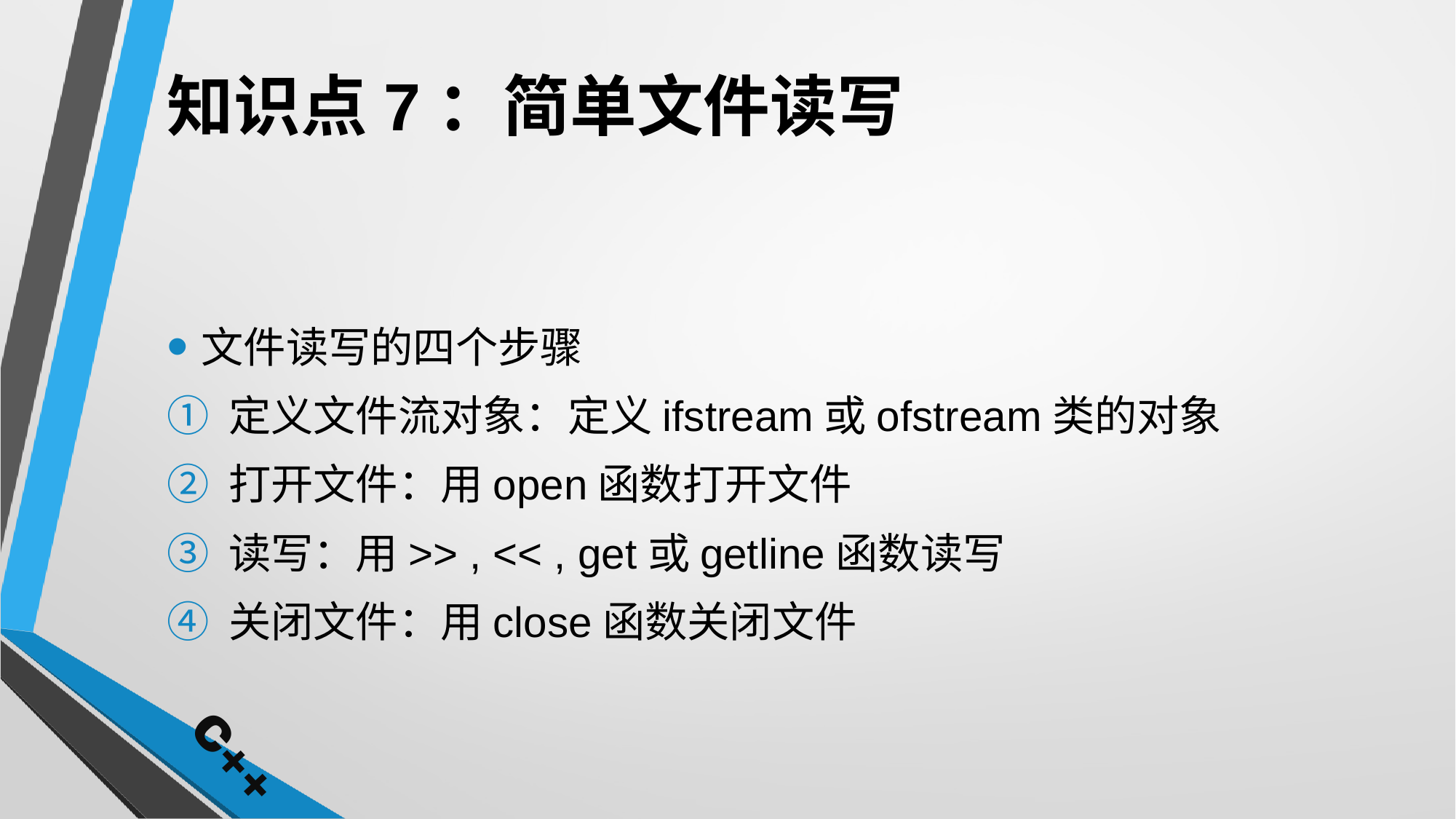

# 知识点7：简单文件读写
文件读写的四个步骤
定义文件流对象：定义ifstream或ofstream类的对象
打开文件：用open函数打开文件
读写：用>> , << , get或getline函数读写
关闭文件：用close函数关闭文件